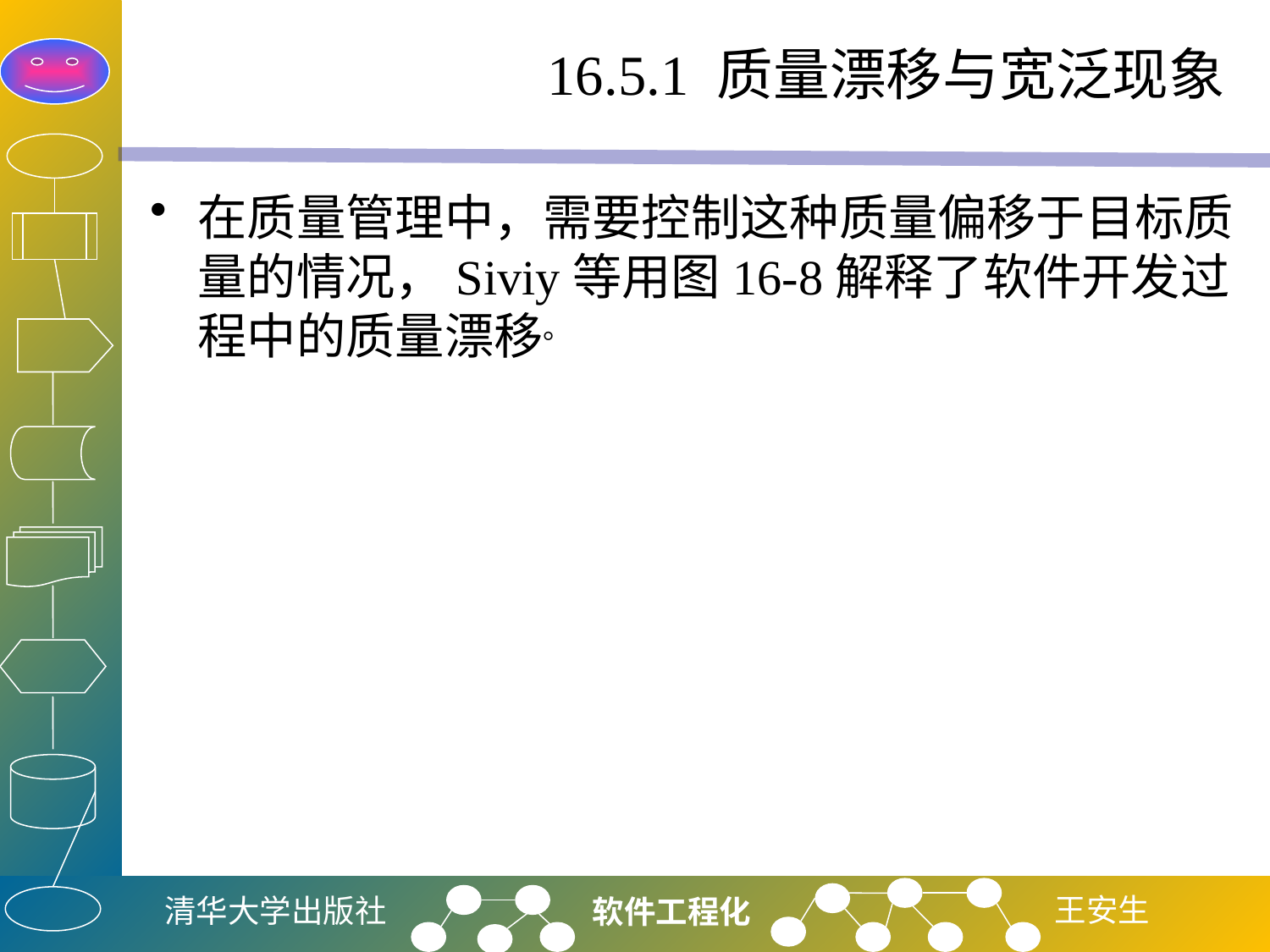

# 16.5.1 质量漂移与宽泛现象
在质量管理中，需要控制这种质量偏移于目标质量的情况，Siviy等用图16-8解释了软件开发过程中的质量漂移。